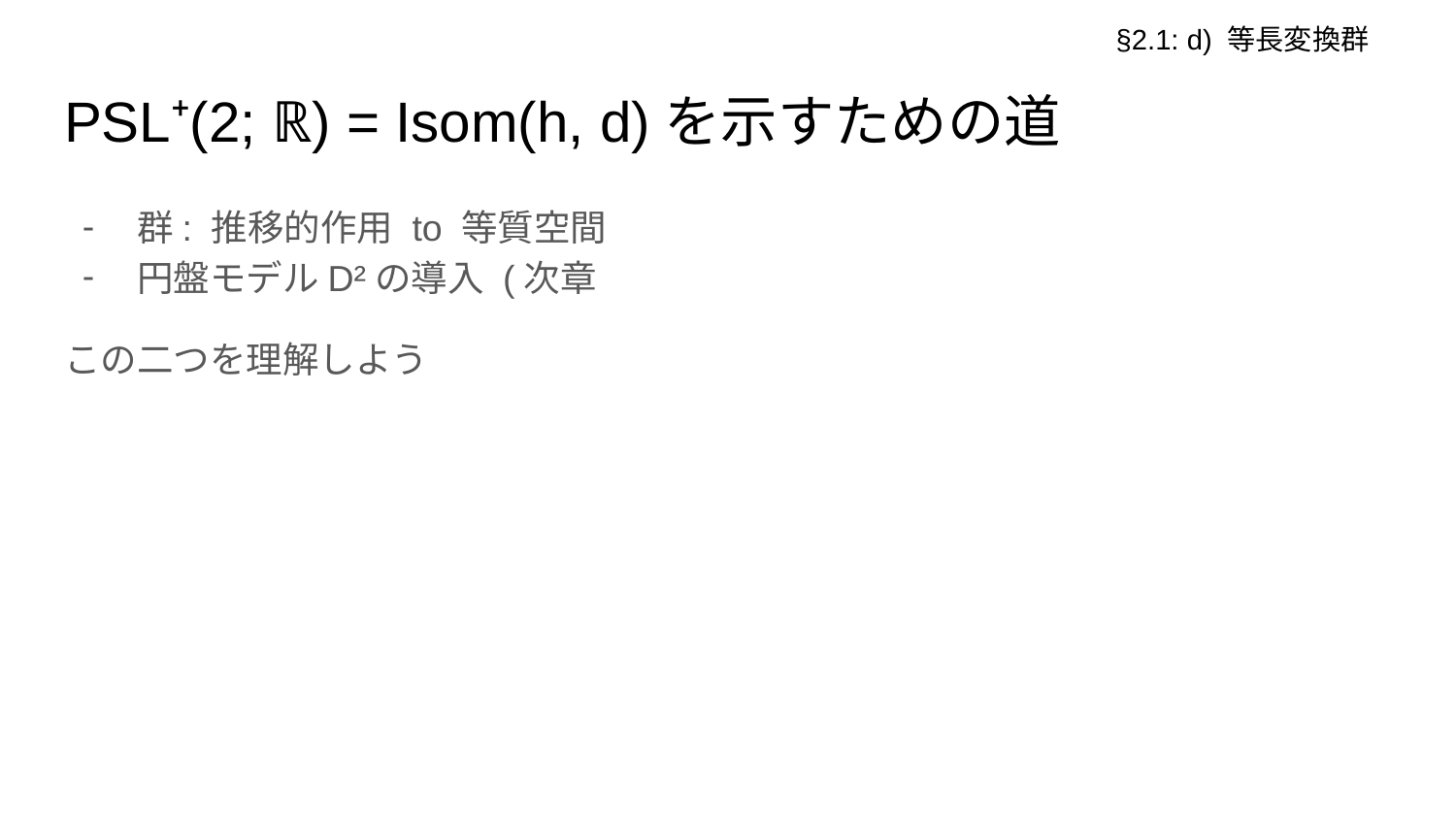

§2.1: d) 等長変換群

# PSL⁺(2; ℝ) = Isom(h, d)を示すための道
群: 推移的作用 to 等質空間
円盤モデルD²の導入 (次章
この二つを理解しよう